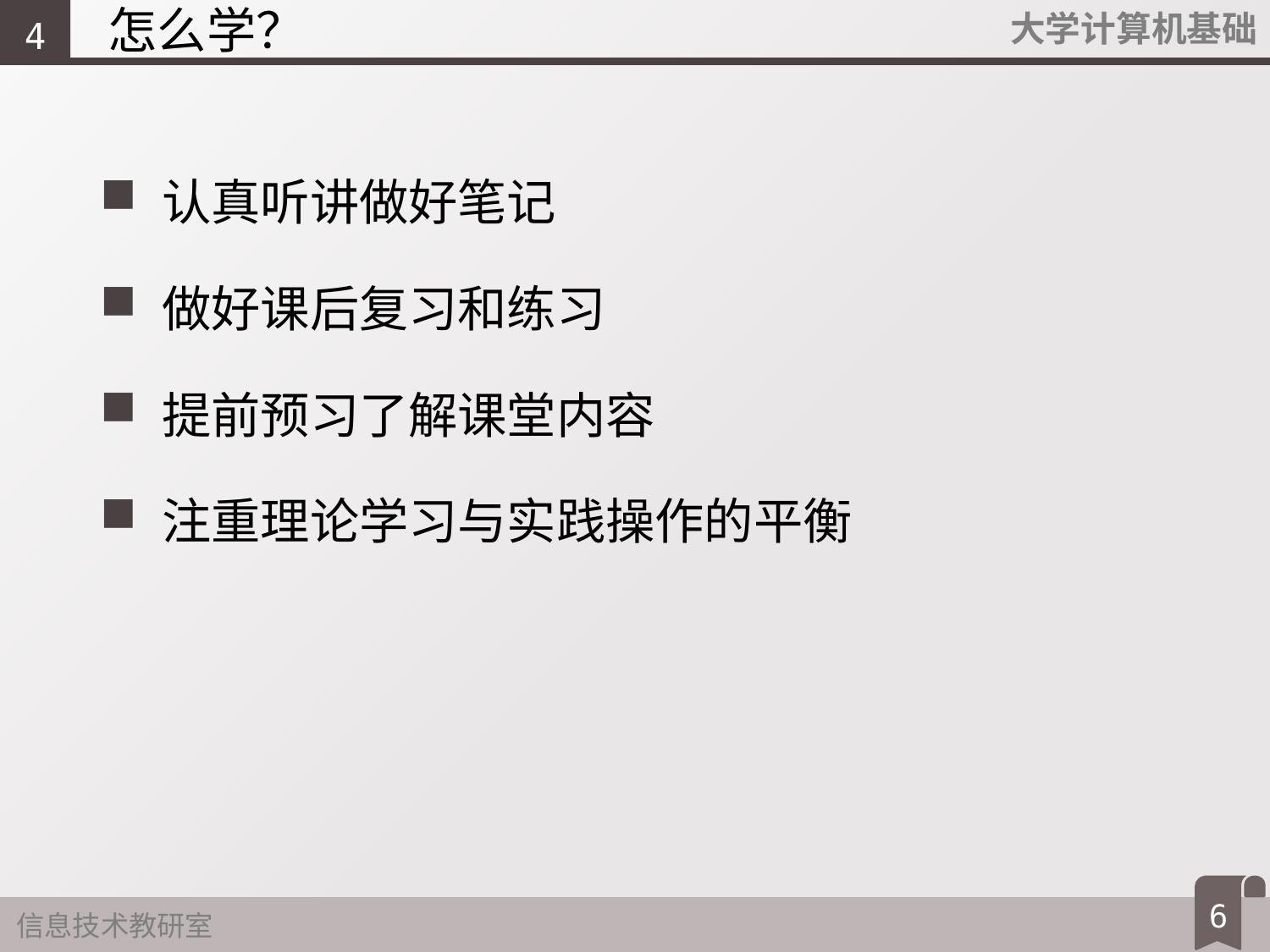

4
# 怎么学？
认真听讲做好笔记
做好课后复习和练习
提前预习了解课堂内容
注重理论学习与实践操作的平衡
6